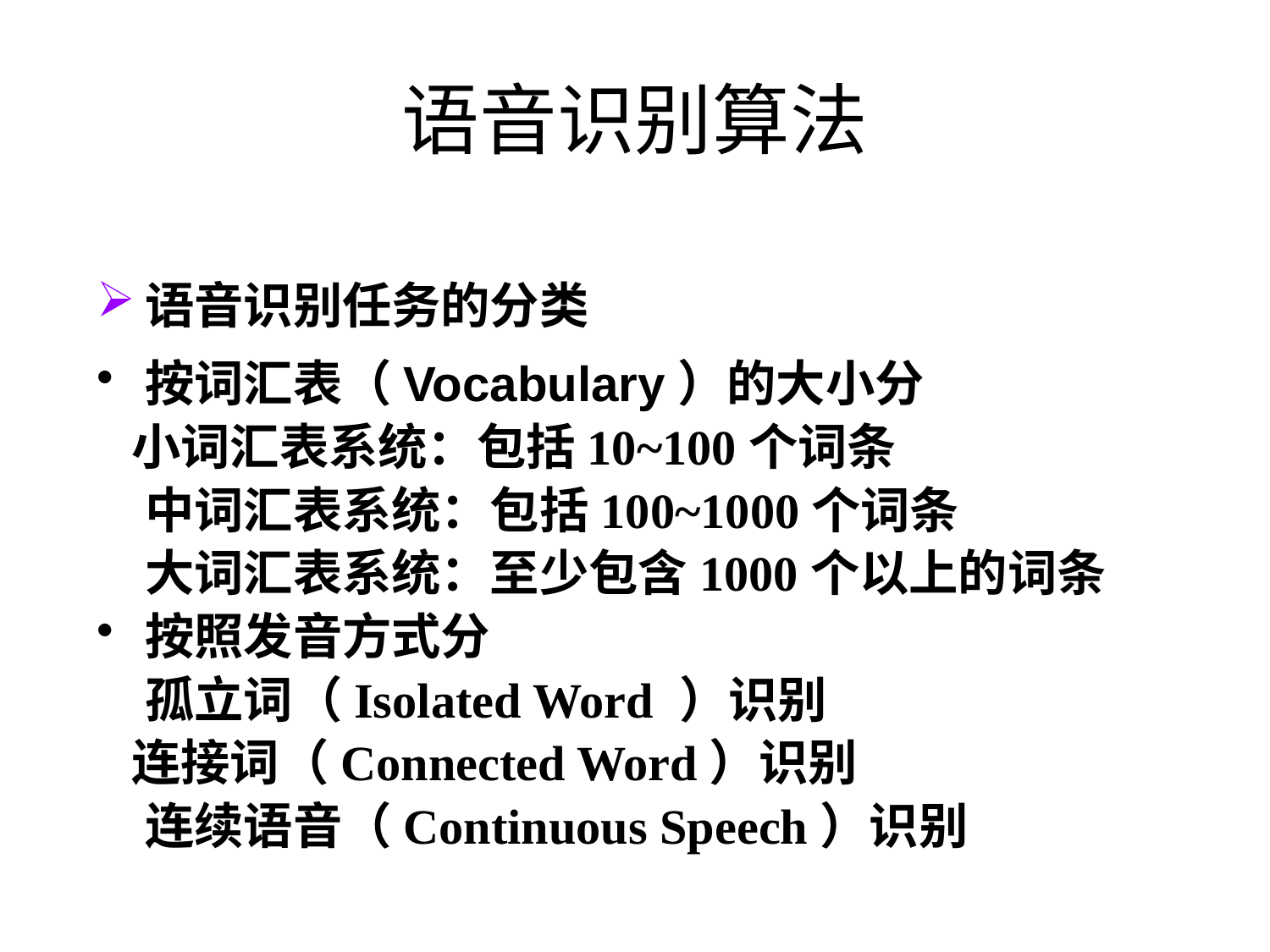

# 语音识别算法
语音识别任务的分类
按词汇表（Vocabulary）的大小分
  小词汇表系统：包括10~100个词条
  	中词汇表系统：包括100~1000个词条
  	大词汇表系统：至少包含1000个以上的词条
按照发音方式分
   	孤立词（Isolated Word ）识别
  连接词（Connected Word）识别
	连续语音（Continuous Speech）识别